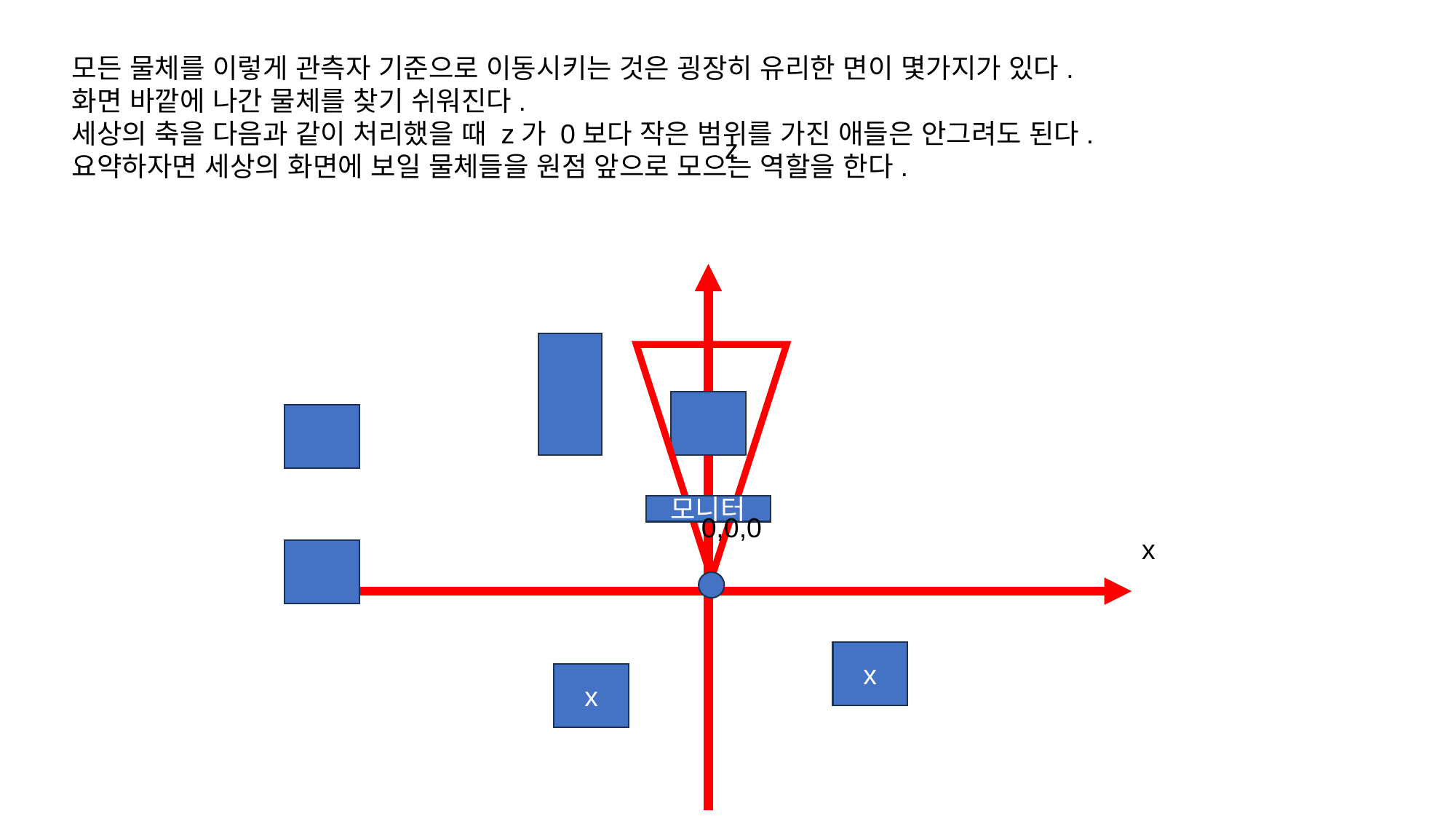

모든 물체를 이렇게 관측자 기준으로 이동시키는 것은 굉장히 유리한 면이 몇가지가 있다.
화면 바깥에 나간 물체를 찾기 쉬워진다.
세상의 축을 다음과 같이 처리했을 때 z가 0보다 작은 범위를 가진 애들은 안그려도 된다.
요약하자면 세상의 화면에 보일 물체들을 원점 앞으로 모으는 역할을 한다.
z

모니터
0,0,0
x
x
x